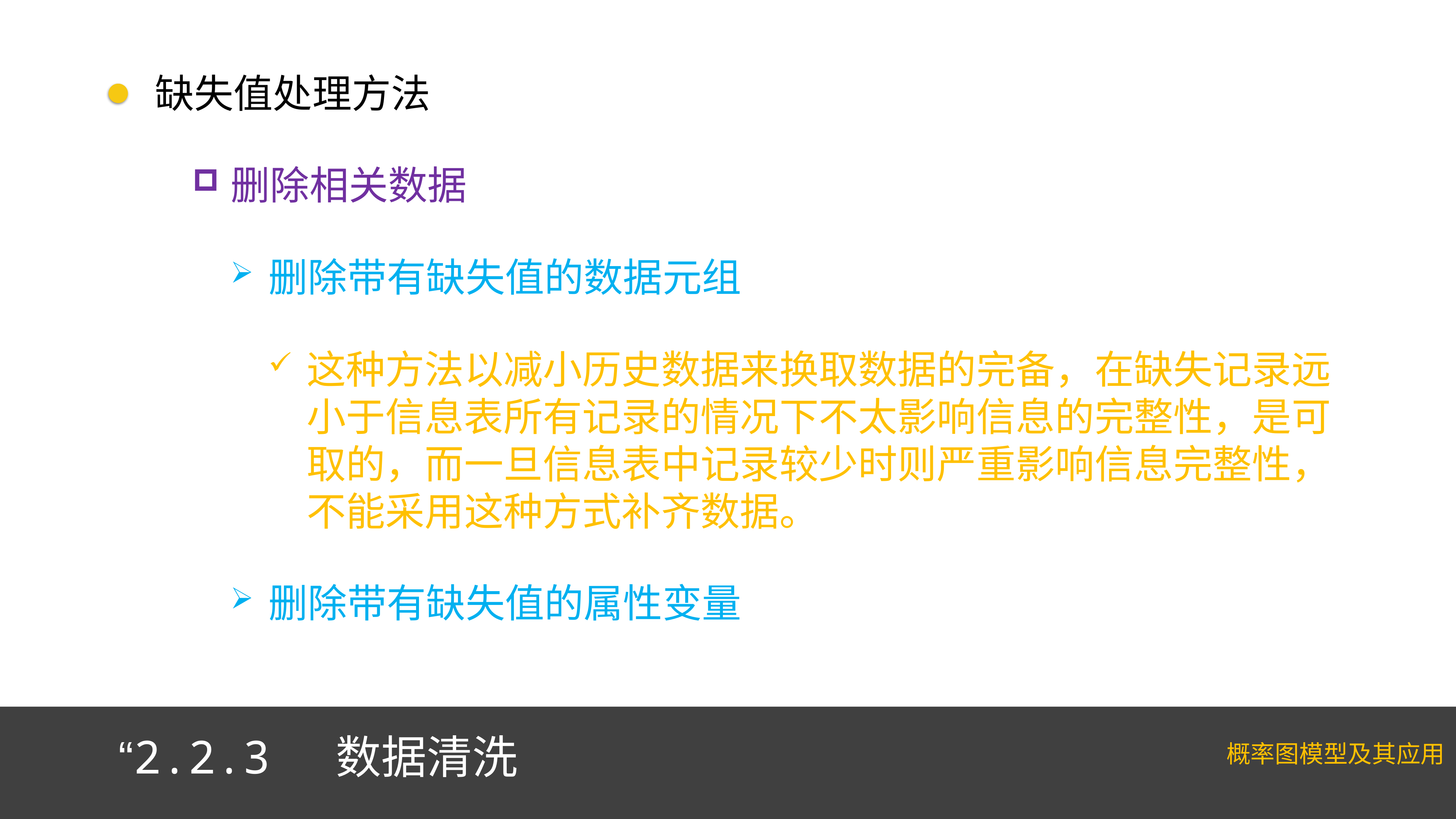

缺失值处理方法
删除相关数据
删除带有缺失值的数据元组
这种方法以减小历史数据来换取数据的完备，在缺失记录远小于信息表所有记录的情况下不太影响信息的完整性，是可取的，而一旦信息表中记录较少时则严重影响信息完整性，不能采用这种方式补齐数据。
删除带有缺失值的属性变量

“2.2.3  数据清洗